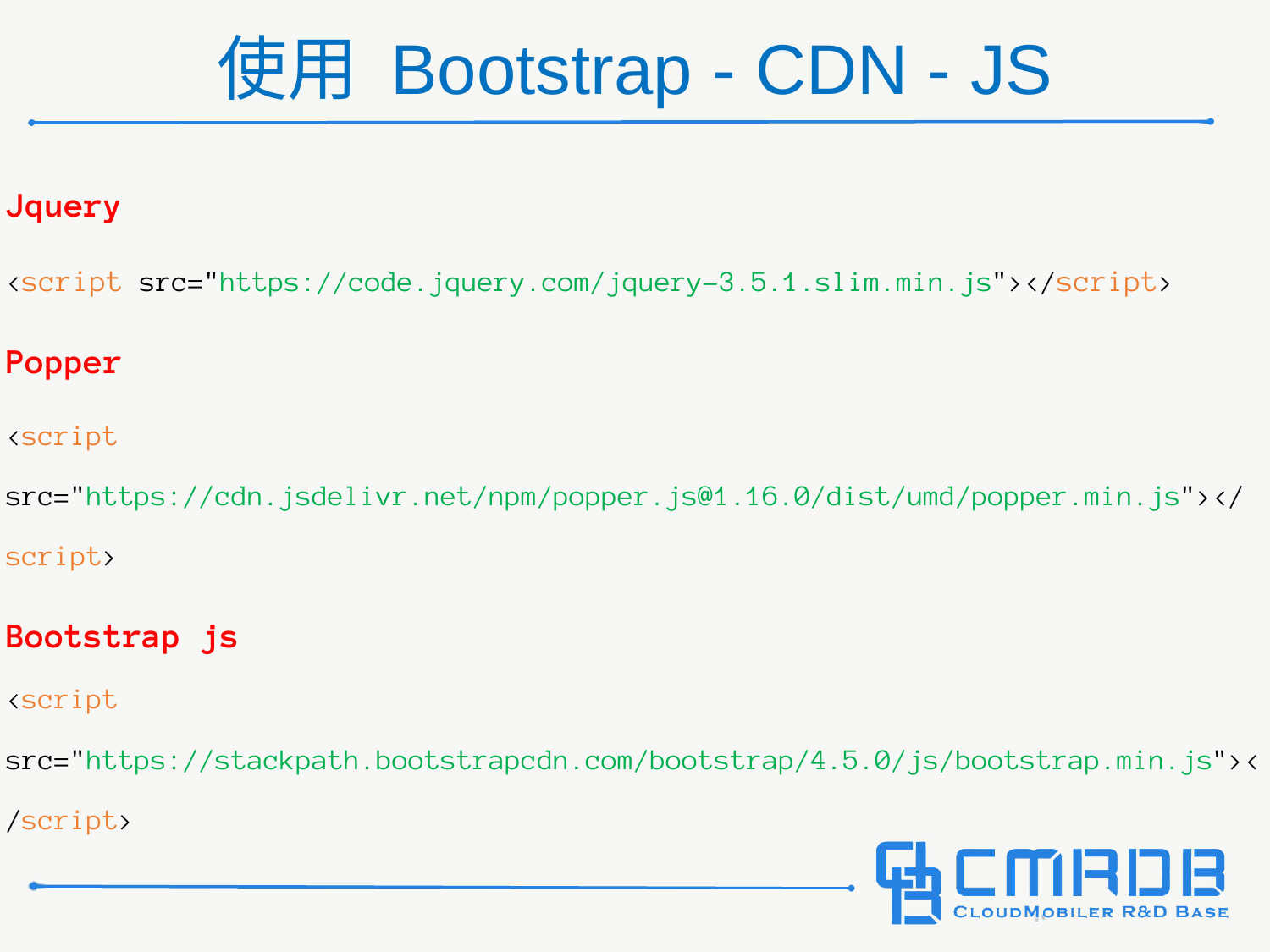

# 使用 Bootstrap - CDN - JS
Jquery
<script src="https://code.jquery.com/jquery-3.5.1.slim.min.js"></script>
Popper
<script src="https://cdn.jsdelivr.net/npm/popper.js@1.16.0/dist/umd/popper.min.js"></script>
Bootstrap js
<script src="https://stackpath.bootstrapcdn.com/bootstrap/4.5.0/js/bootstrap.min.js"></script>